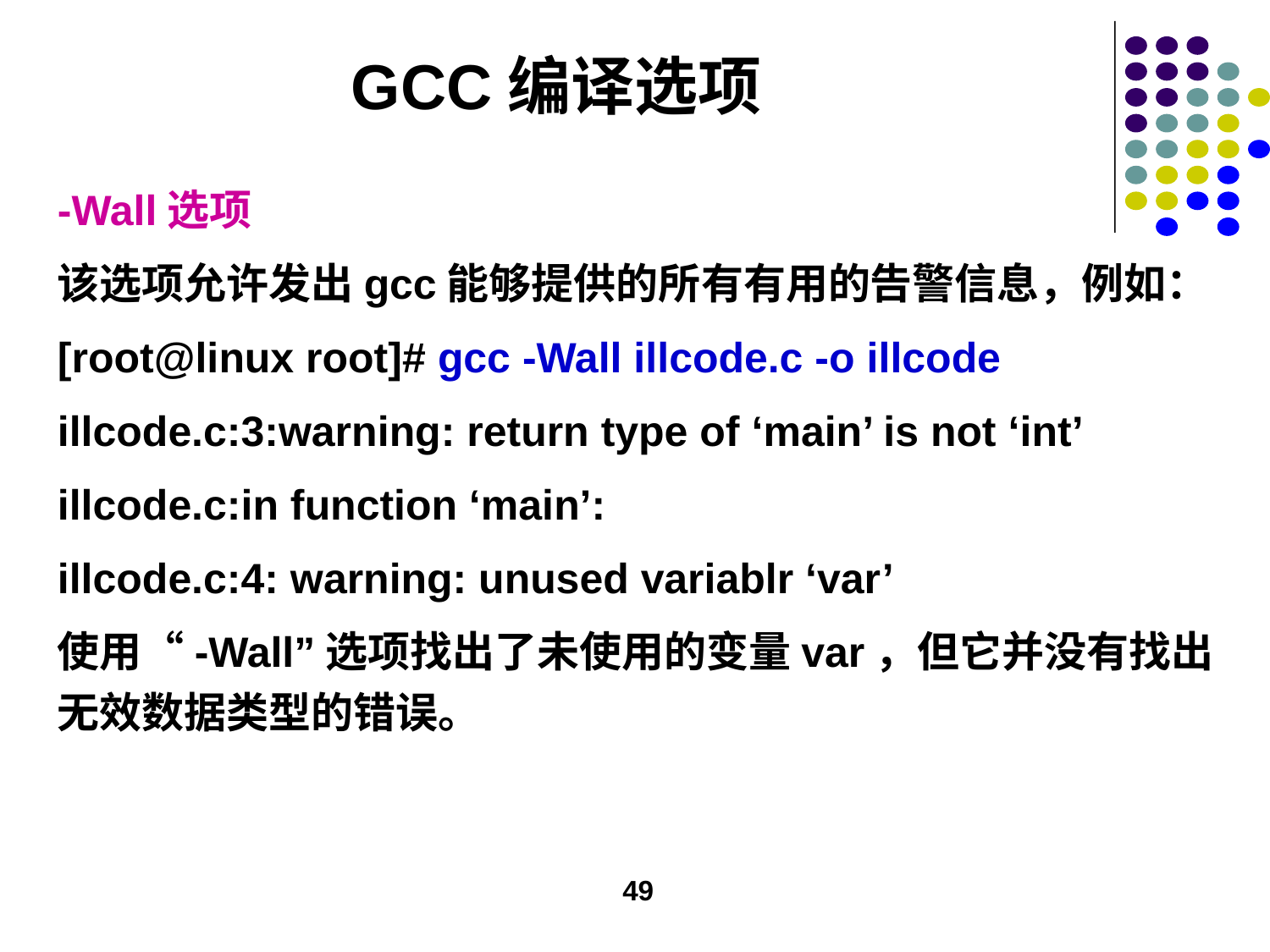

GCC编译选项
-Wall选项
该选项允许发出gcc能够提供的所有有用的告警信息，例如：
[root@linux root]# gcc -Wall illcode.c -o illcode
illcode.c:3:warning: return type of ‘main’ is not ‘int’
illcode.c:in function ‘main’:
illcode.c:4: warning: unused variablr ‘var’
使用“-Wall”选项找出了未使用的变量var，但它并没有找出无效数据类型的错误。
49